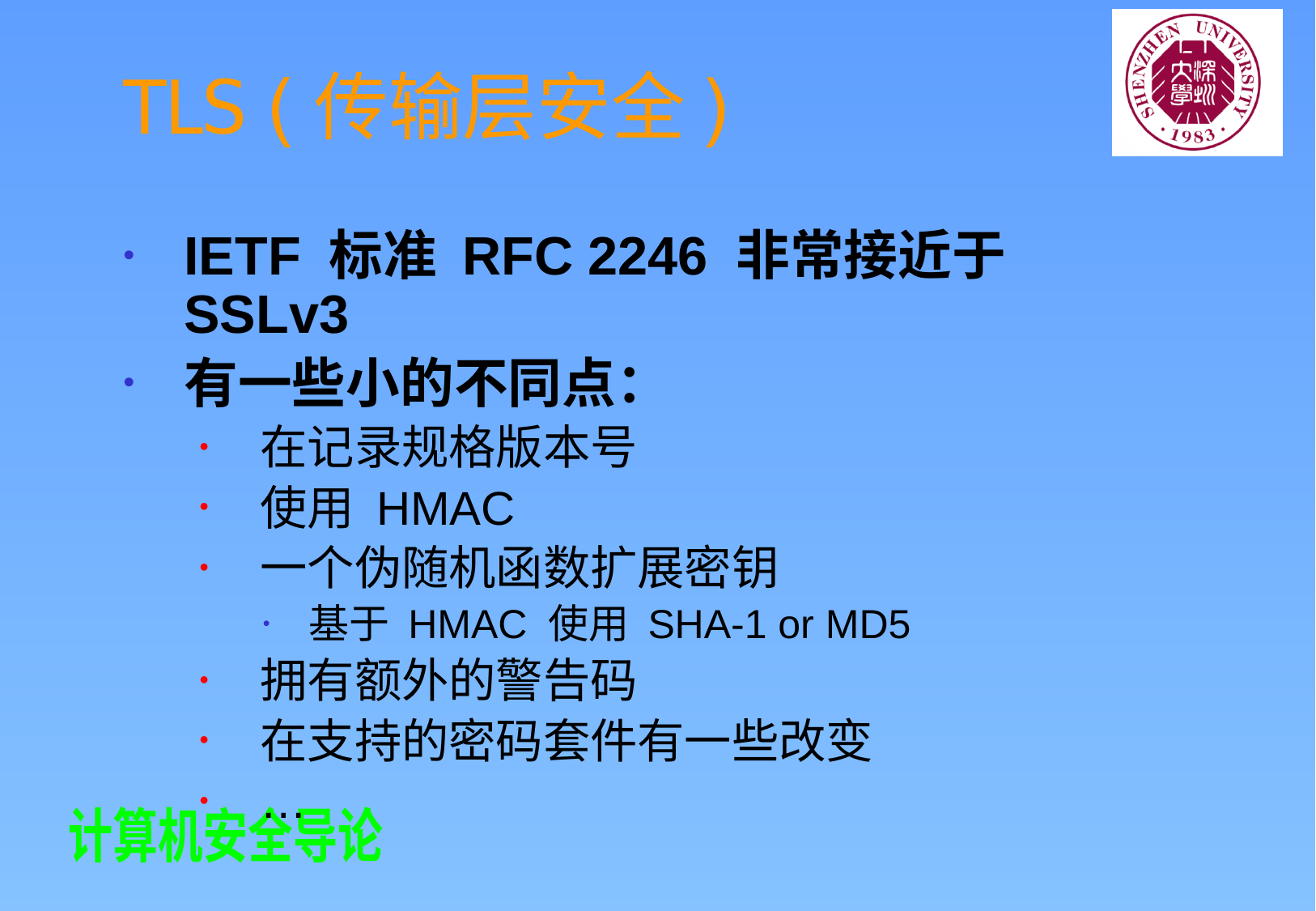

# TLS (传输层安全)
IETF 标准 RFC 2246 非常接近于 SSLv3
有一些小的不同点：
在记录规格版本号
使用 HMAC
一个伪随机函数扩展密钥
基于 HMAC 使用 SHA-1 or MD5
拥有额外的警告码
在支持的密码套件有一些改变
…